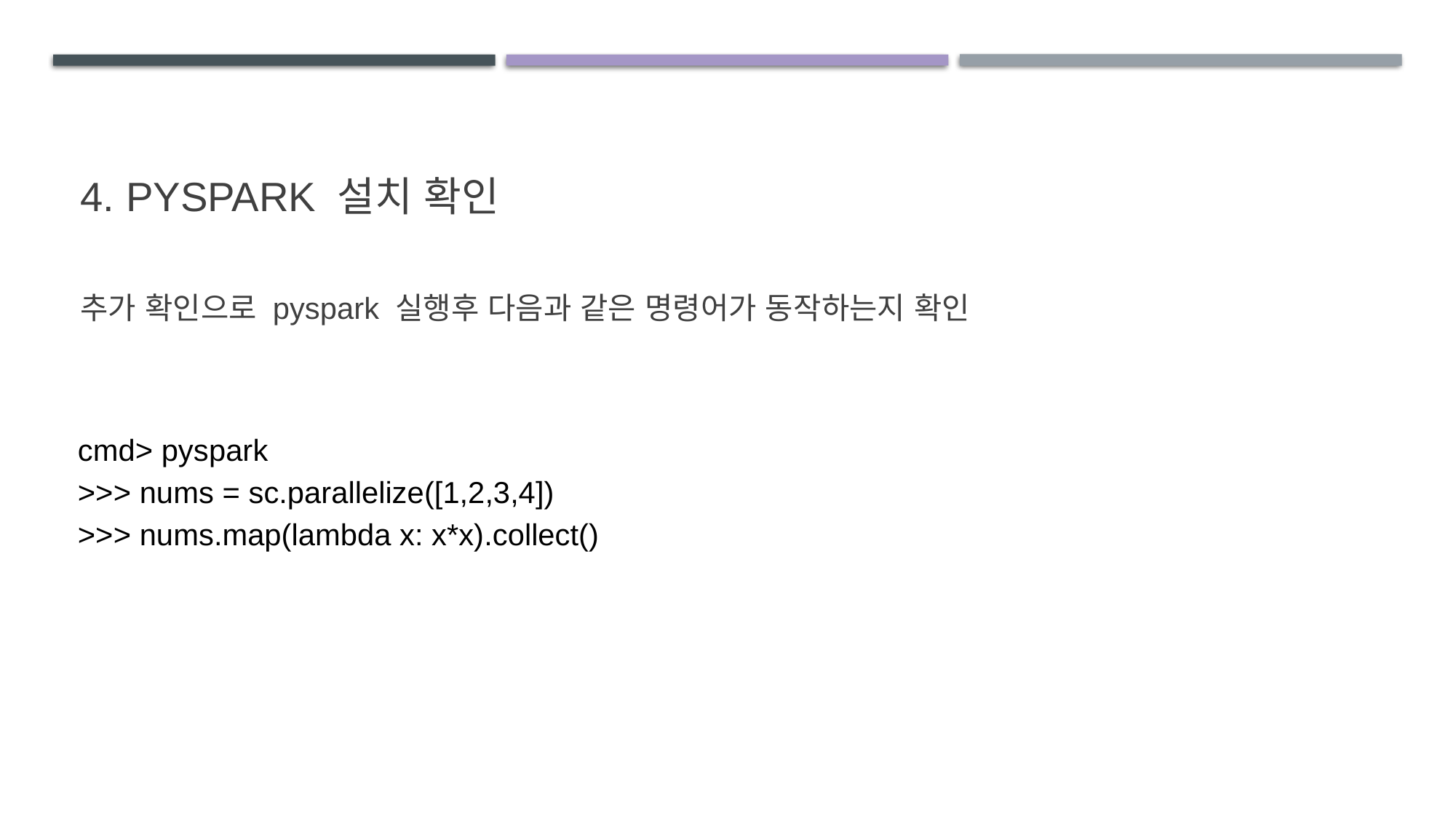

# 4. Pyspark 설치 확인
추가 확인으로 pyspark 실행후 다음과 같은 명령어가 동작하는지 확인
| cmd> pyspark |
| --- |
| >>> nums = sc.parallelize([1,2,3,4]) |
| >>> nums.map(lambda x: x\*x).collect() |